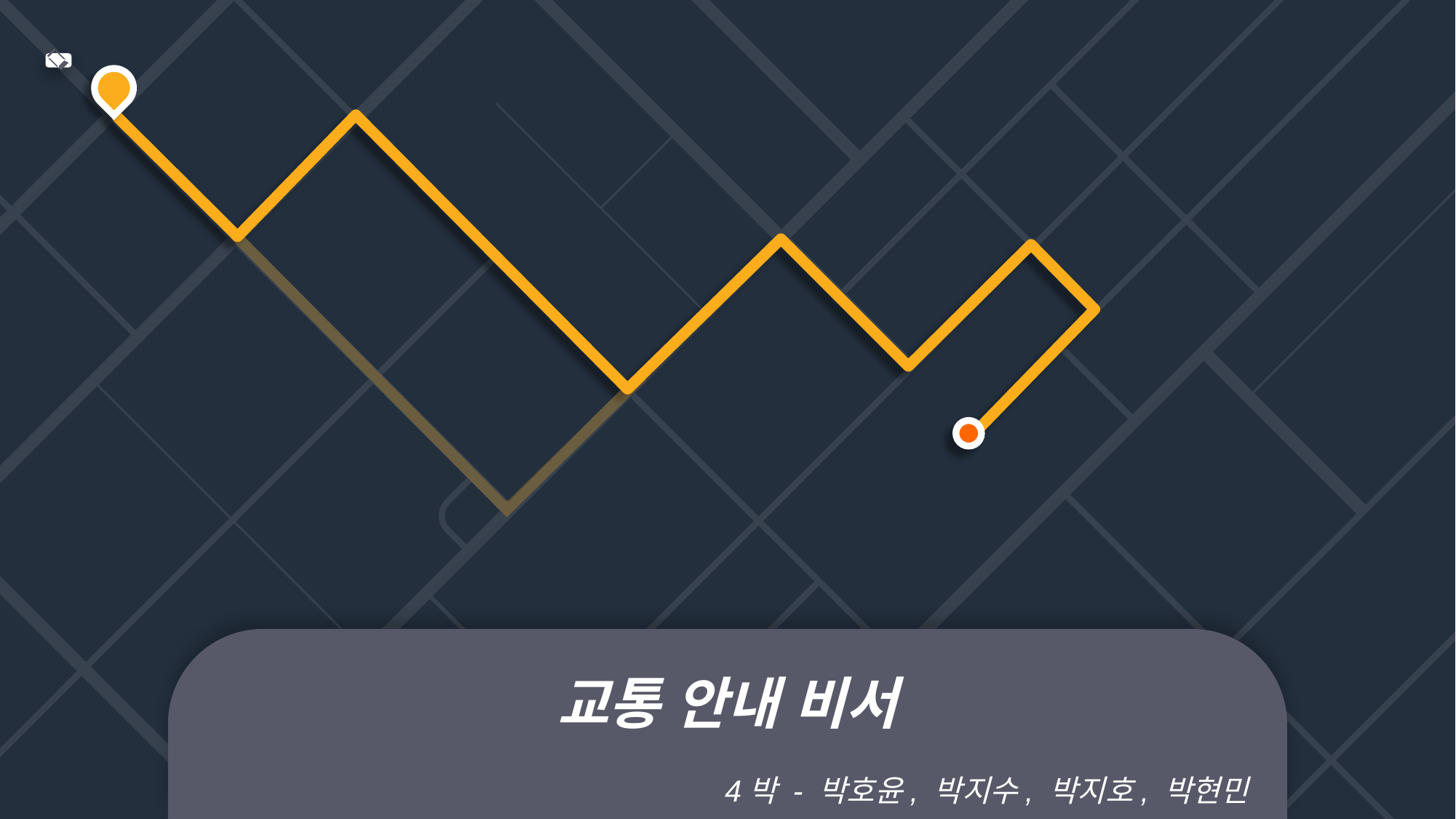

교통 안내 비서

4박 - 박호윤, 박지수, 박지호, 박현민